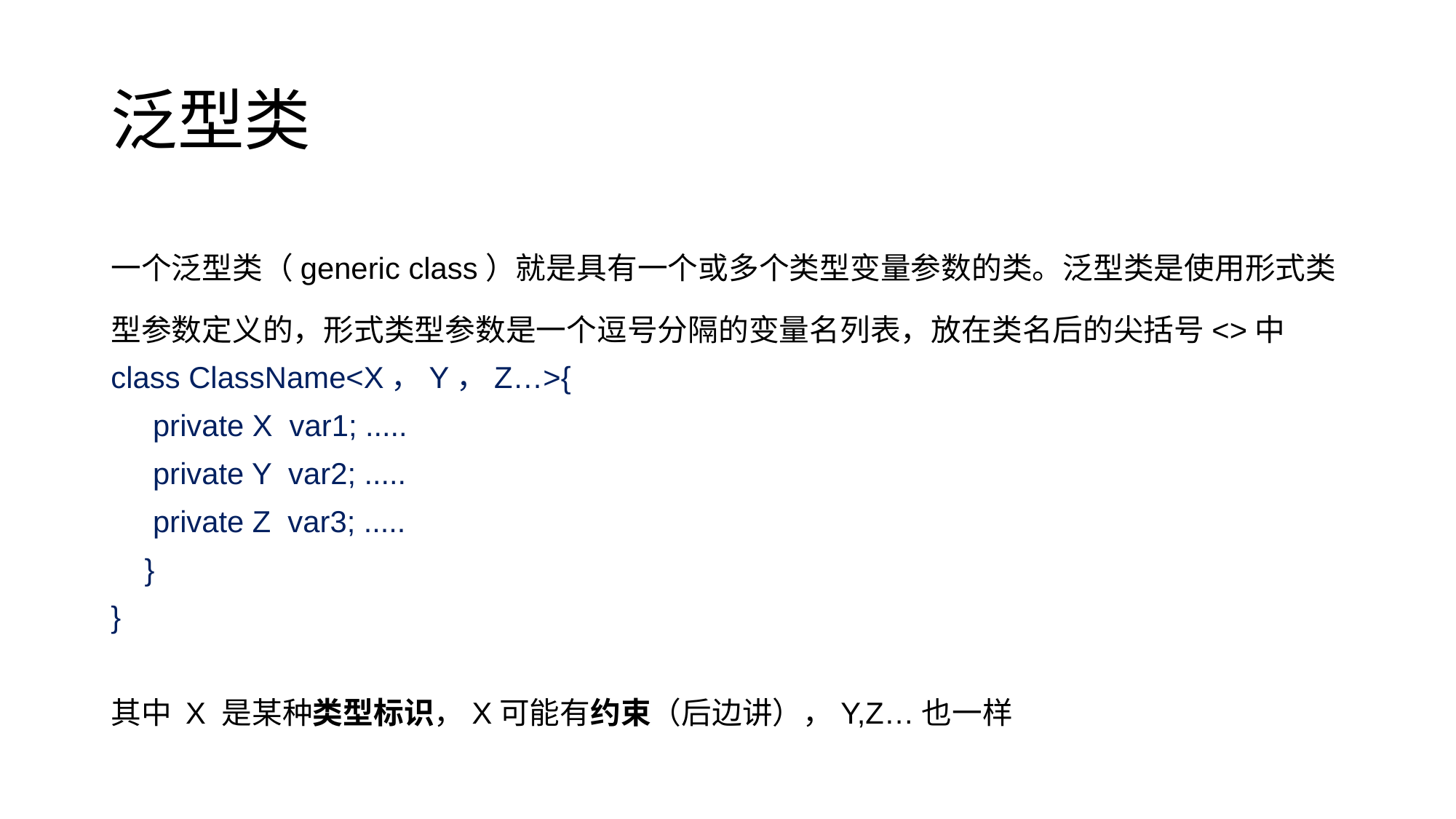

# 泛型类
一个泛型类（generic class）就是具有一个或多个类型变量参数的类。泛型类是使用形式类型参数定义的，形式类型参数是一个逗号分隔的变量名列表，放在类名后的尖括号<>中
class ClassName<X，Y，Z…>{
     private X  var1; .....
     private Y  var2; .....
     private Z  var3; .....
    }
}

其中 X 是某种类型标识，X可能有约束（后边讲），Y,Z…也一样